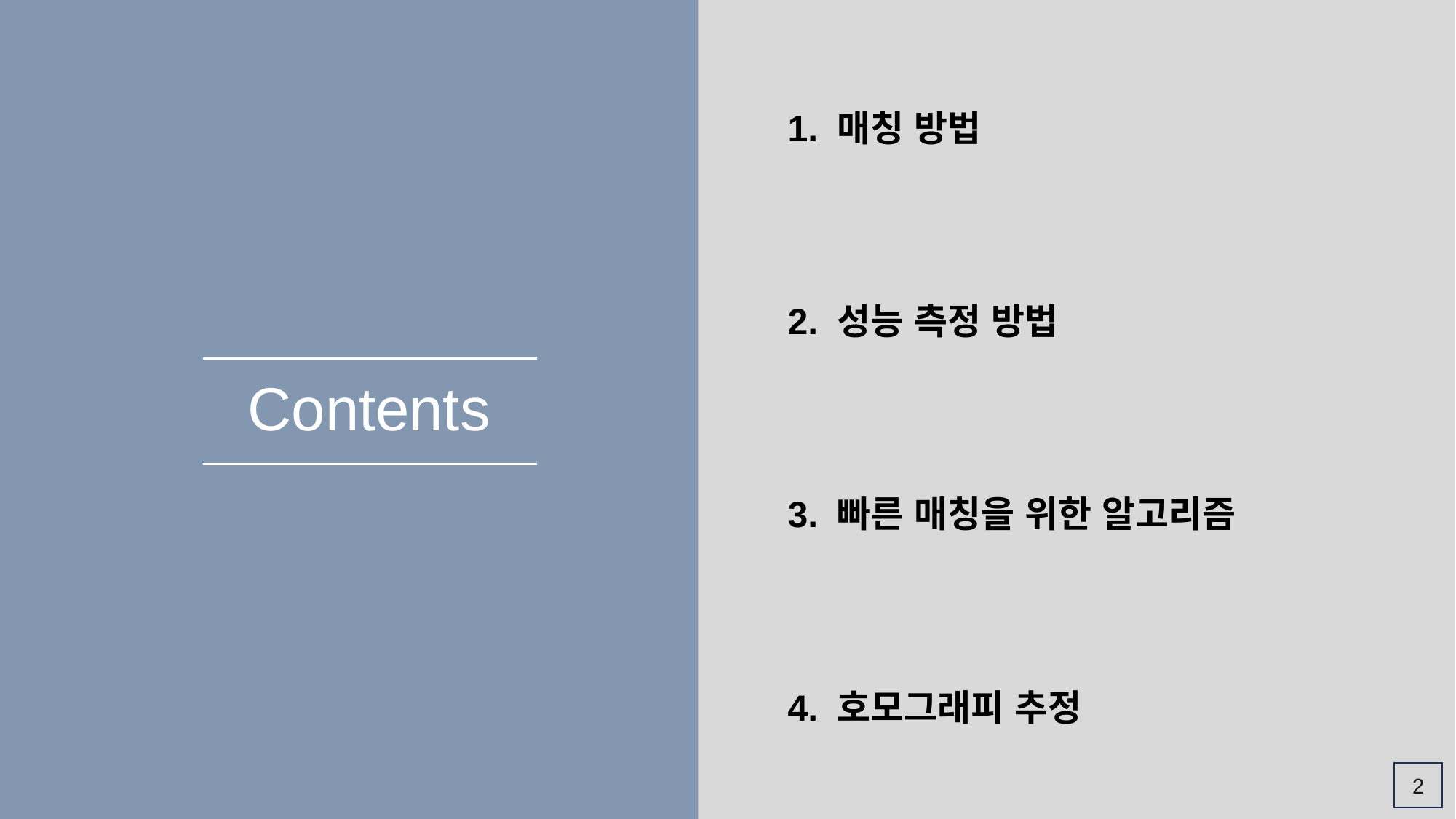

1. 매칭 방법
2. 성능 측정 방법
Contents
3. 빠른 매칭을 위한 알고리즘
4. 호모그래피 추정
2